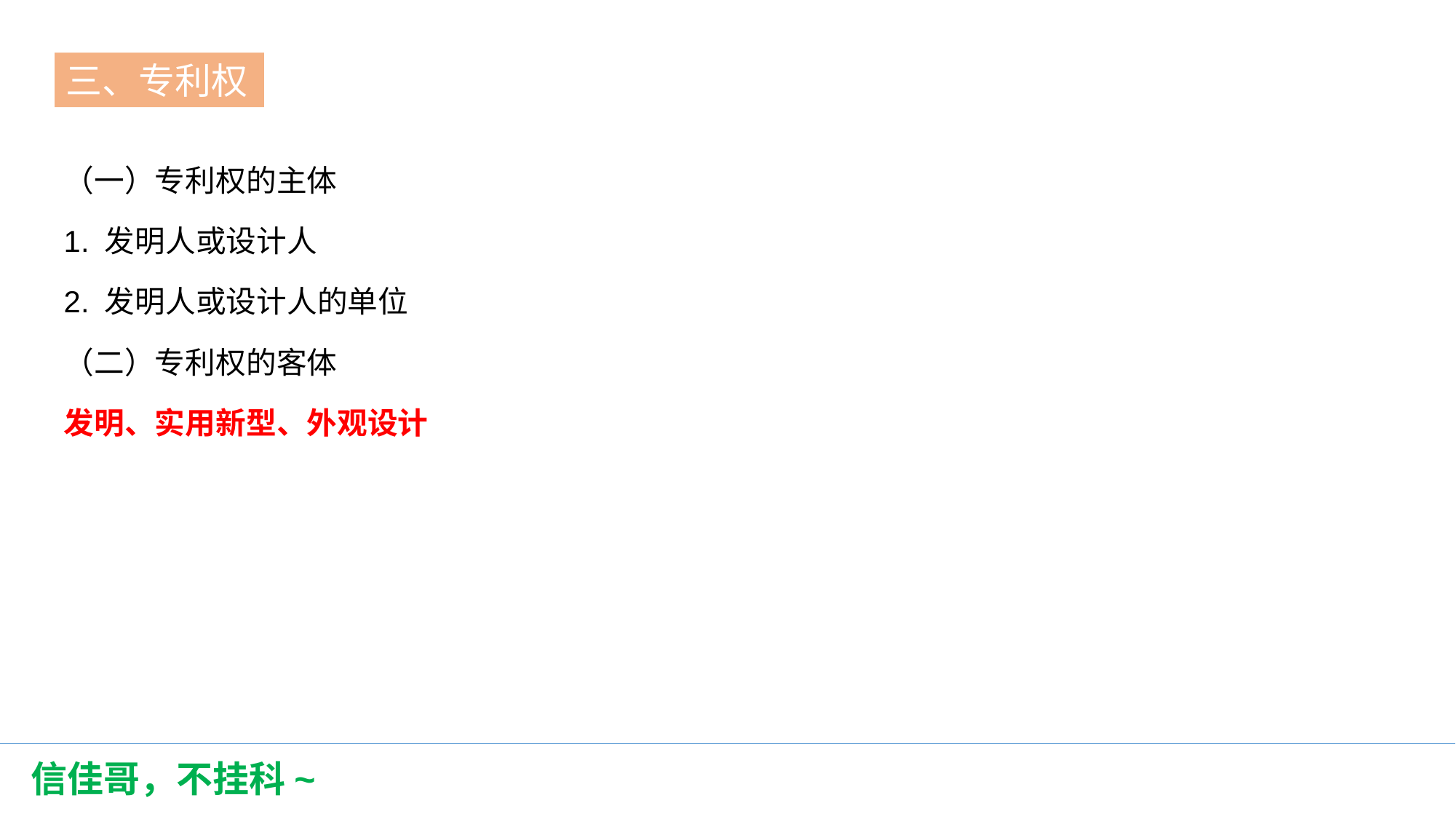

三、专利权
第一节
（一）专利权的主体
1. 发明人或设计人
2. 发明人或设计人的单位
（二）专利权的客体
发明、实用新型、外观设计